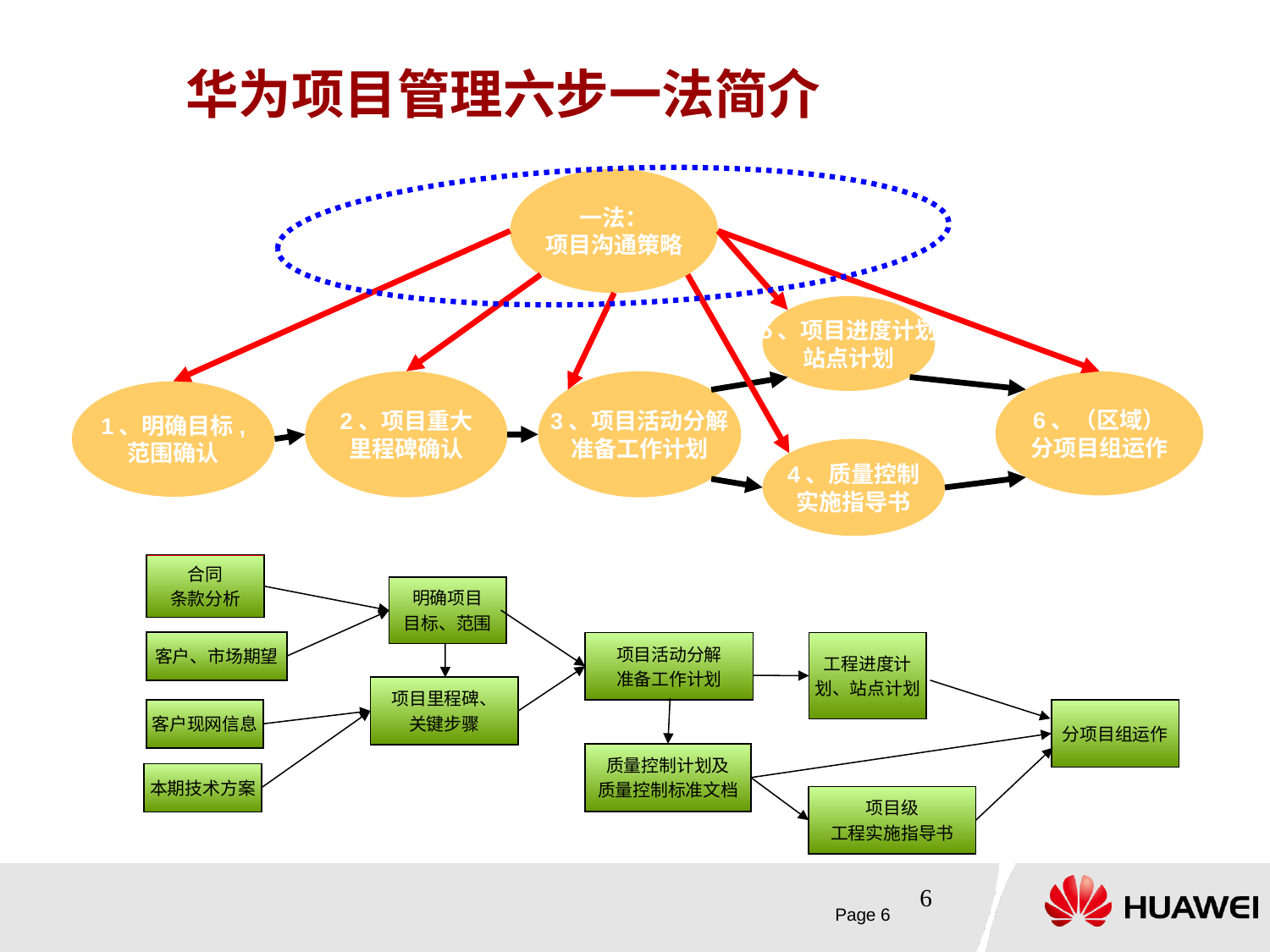

# 华为项目管理六步一法简介

一法：
项目沟通策略
5、项目进度计划
站点计划

2、项目重大
里程碑确认
3、项目活动分解
准备工作计划
6、（区域）
分项目组运作
1、明确目标,
范围确认
4、质量控制
实施指导书
合同
条款分析
明确项目
目标、范围
客户、市场期望
项目活动分解
准备工作计划
工程进度计
划、站点计划
项目里程碑、
关键步骤
客户现网信息
分项目组运作
质量控制计划及
质量控制标准文档
本期技术方案
项目级
工程实施指导书
6

Page 6